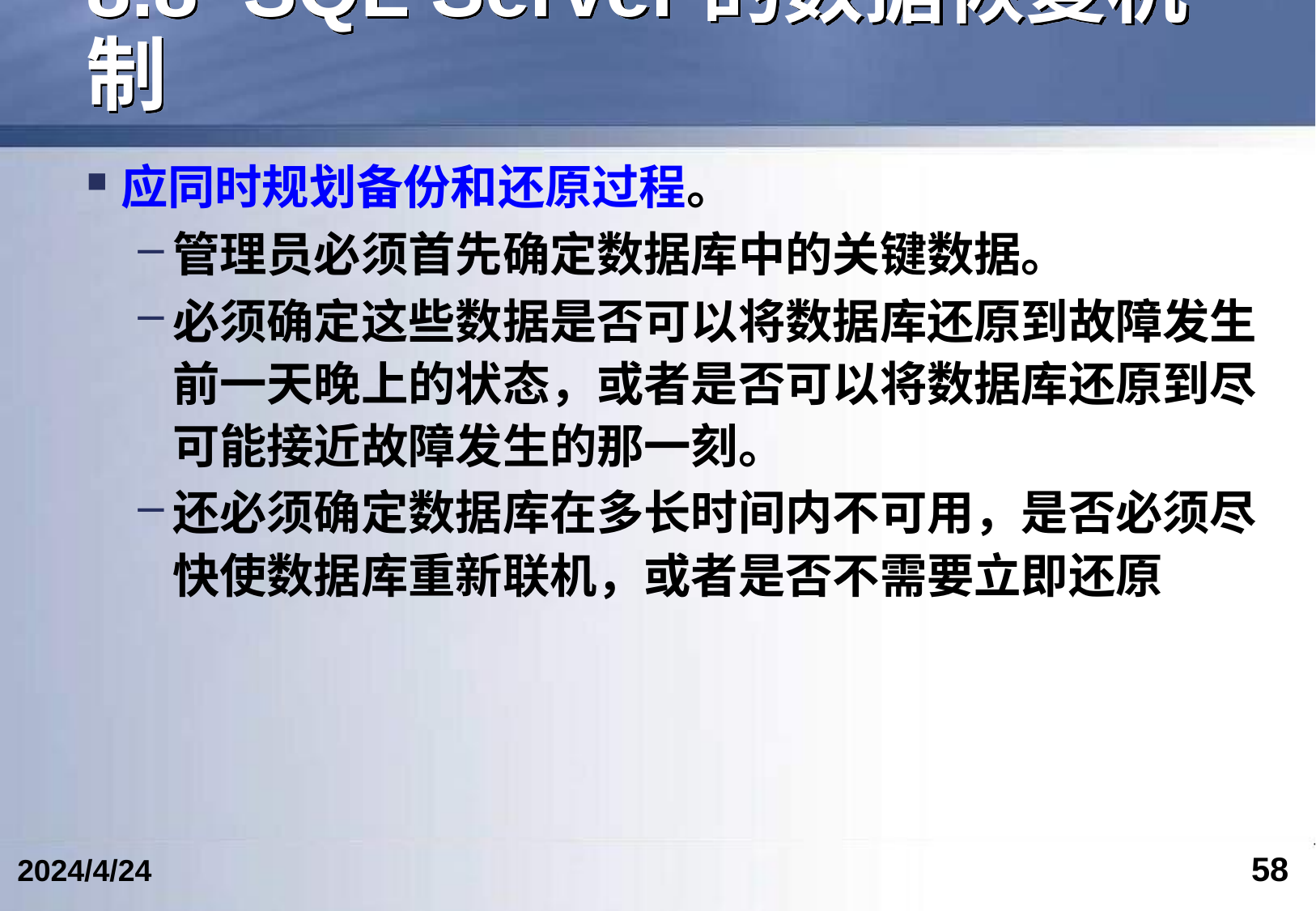

# 8.8  SQL Server的数据恢复机制
应同时规划备份和还原过程。
管理员必须首先确定数据库中的关键数据。
必须确定这些数据是否可以将数据库还原到故障发生前一天晚上的状态，或者是否可以将数据库还原到尽可能接近故障发生的那一刻。
还必须确定数据库在多长时间内不可用，是否必须尽快使数据库重新联机，或者是否不需要立即还原
58
2024/4/24